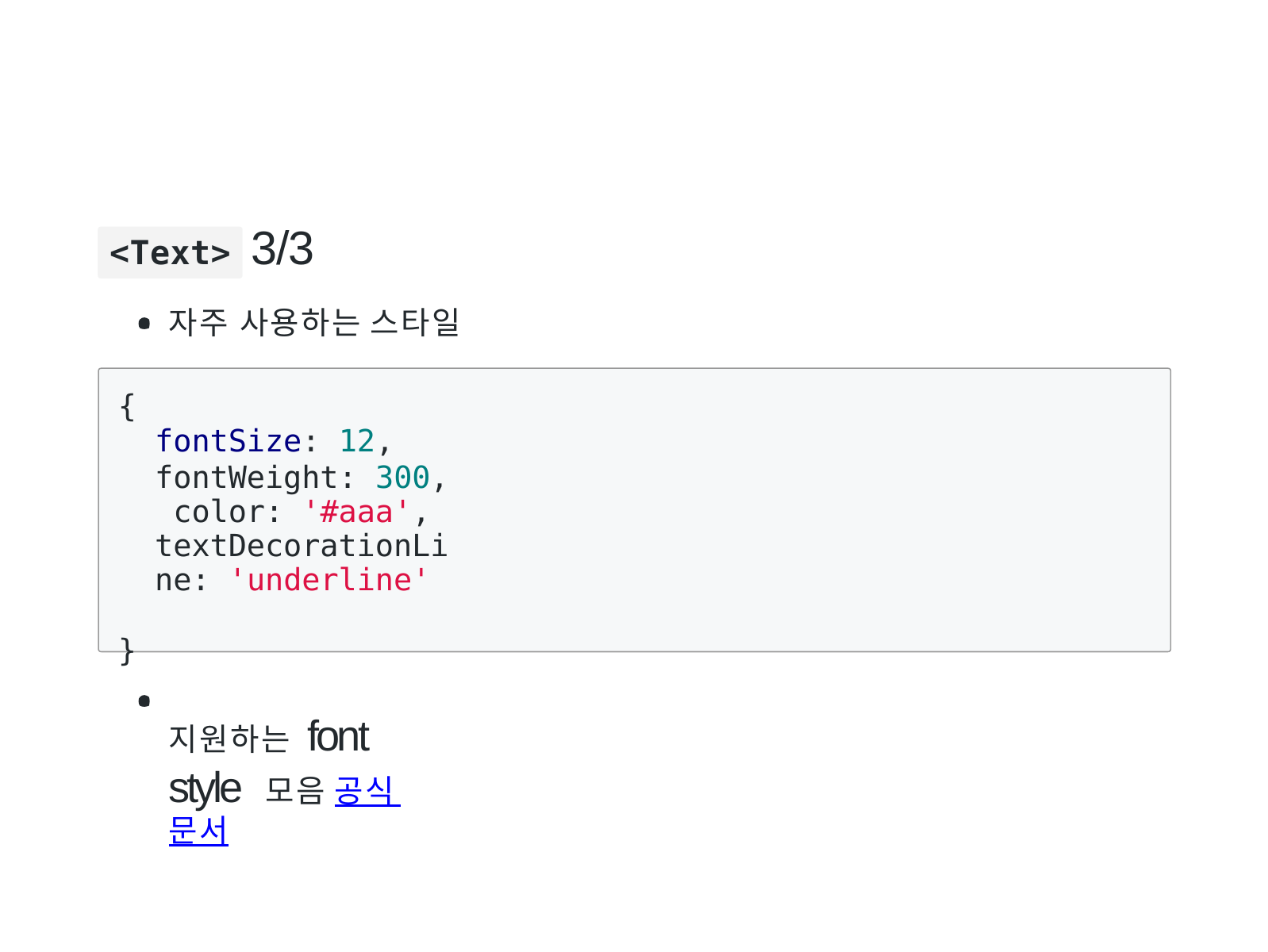

# <Text> 3/3

자주 사용하는 스타일

{
fontSize: 12,
fontWeight: 300,  color: '#aaa',
textDecorationLine: 'underline'

}

지원하는 font style 모음 공식 문서